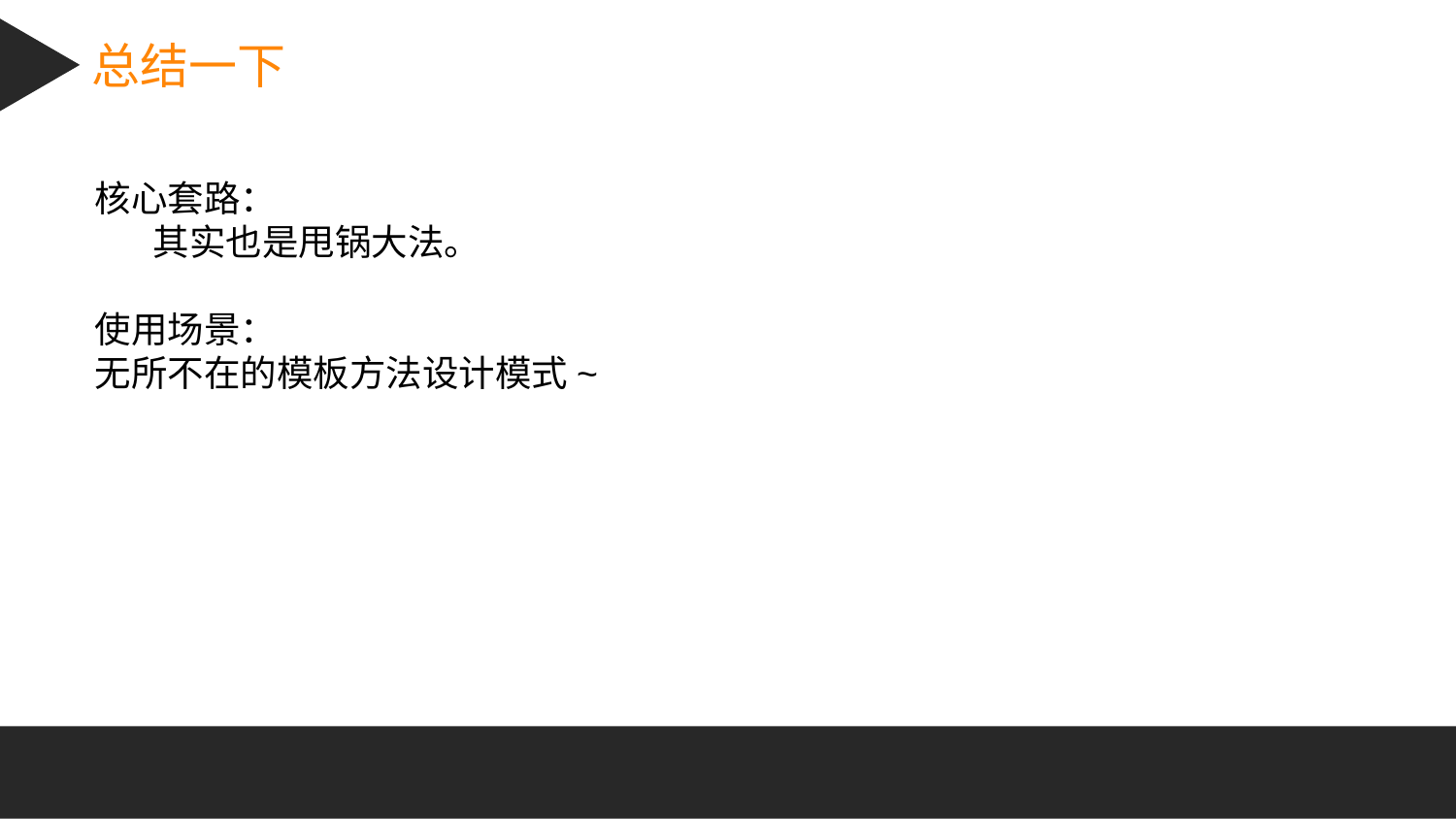

总结一下
核心套路：
      其实也是甩锅大法。

使用场景：
无所不在的模板方法设计模式~